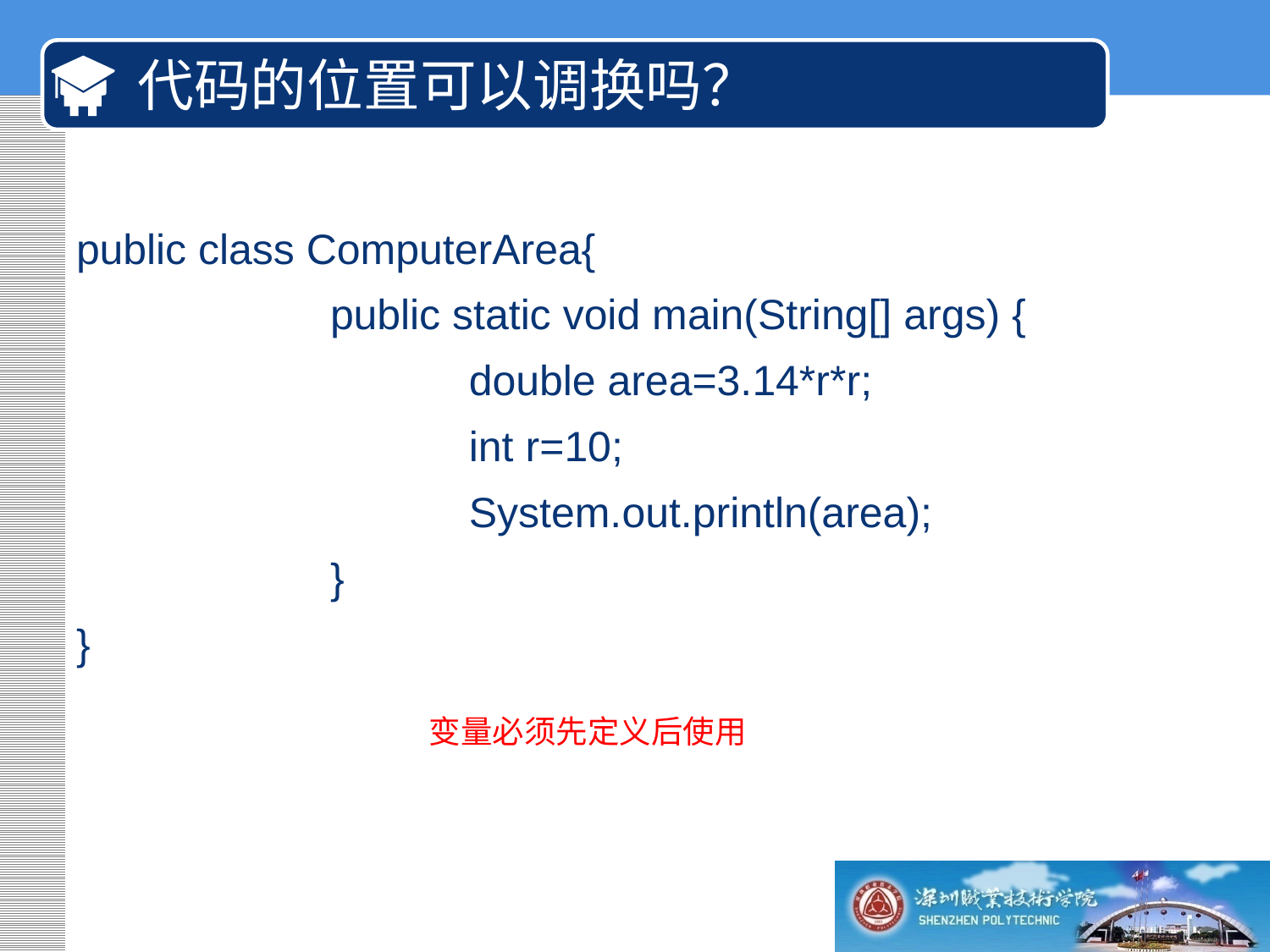

# 代码的位置可以调换吗？

public class ComputerArea{
 		public static void main(String[] args) {
			 double area=3.14*r*r;
			 int r=10;
			 System.out.println(area);
		}
}

变量必须先定义后使用